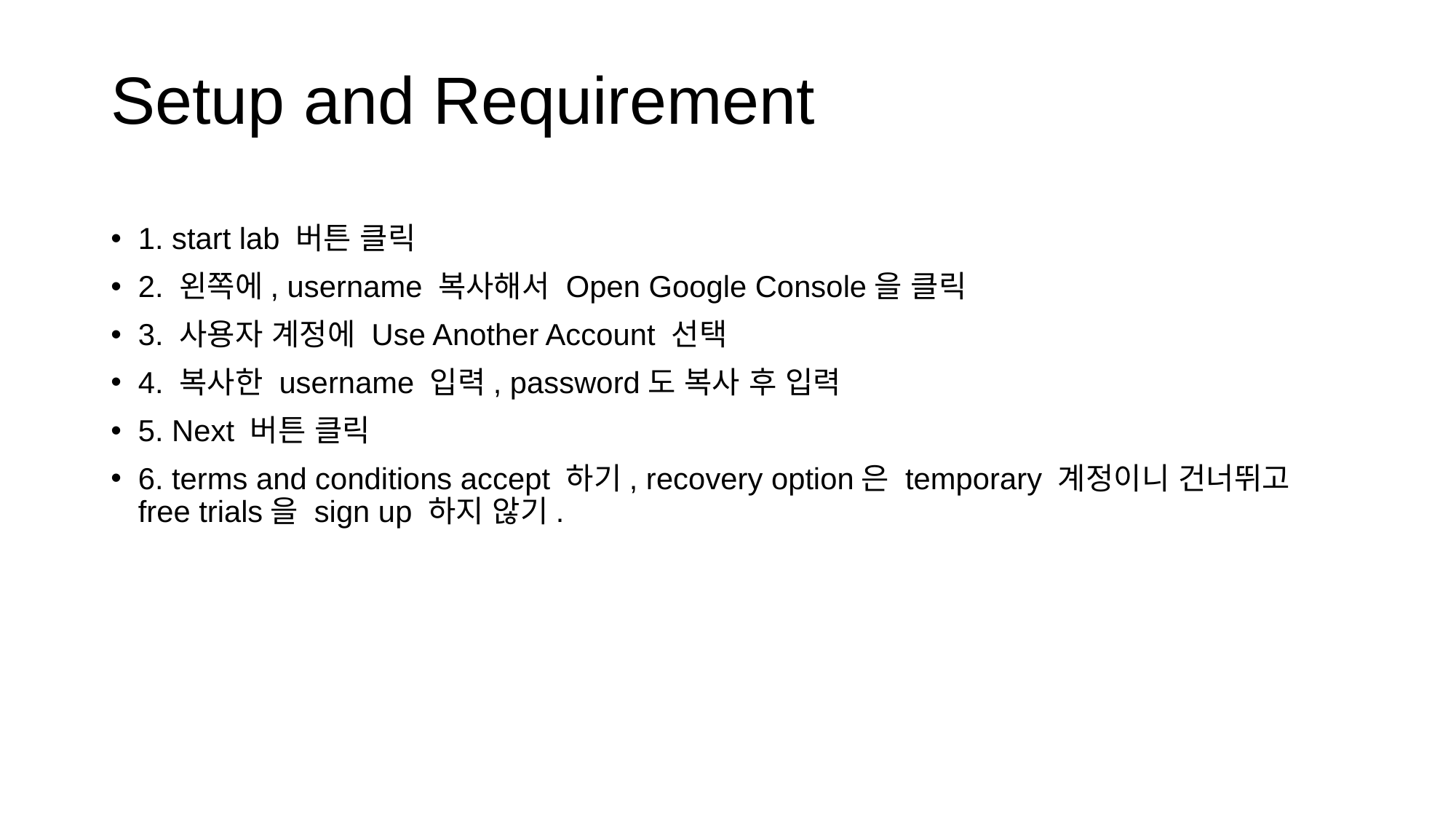

# Setup and Requirement
1. start lab 버튼 클릭
2. 왼쪽에, username 복사해서 Open Google Console을 클릭
3. 사용자 계정에 Use Another Account 선택
4. 복사한 username 입력, password도 복사 후 입력
5. Next 버튼 클릭
6. terms and conditions accept 하기, recovery option은 temporary 계정이니 건너뛰고 free trials을 sign up 하지 않기.